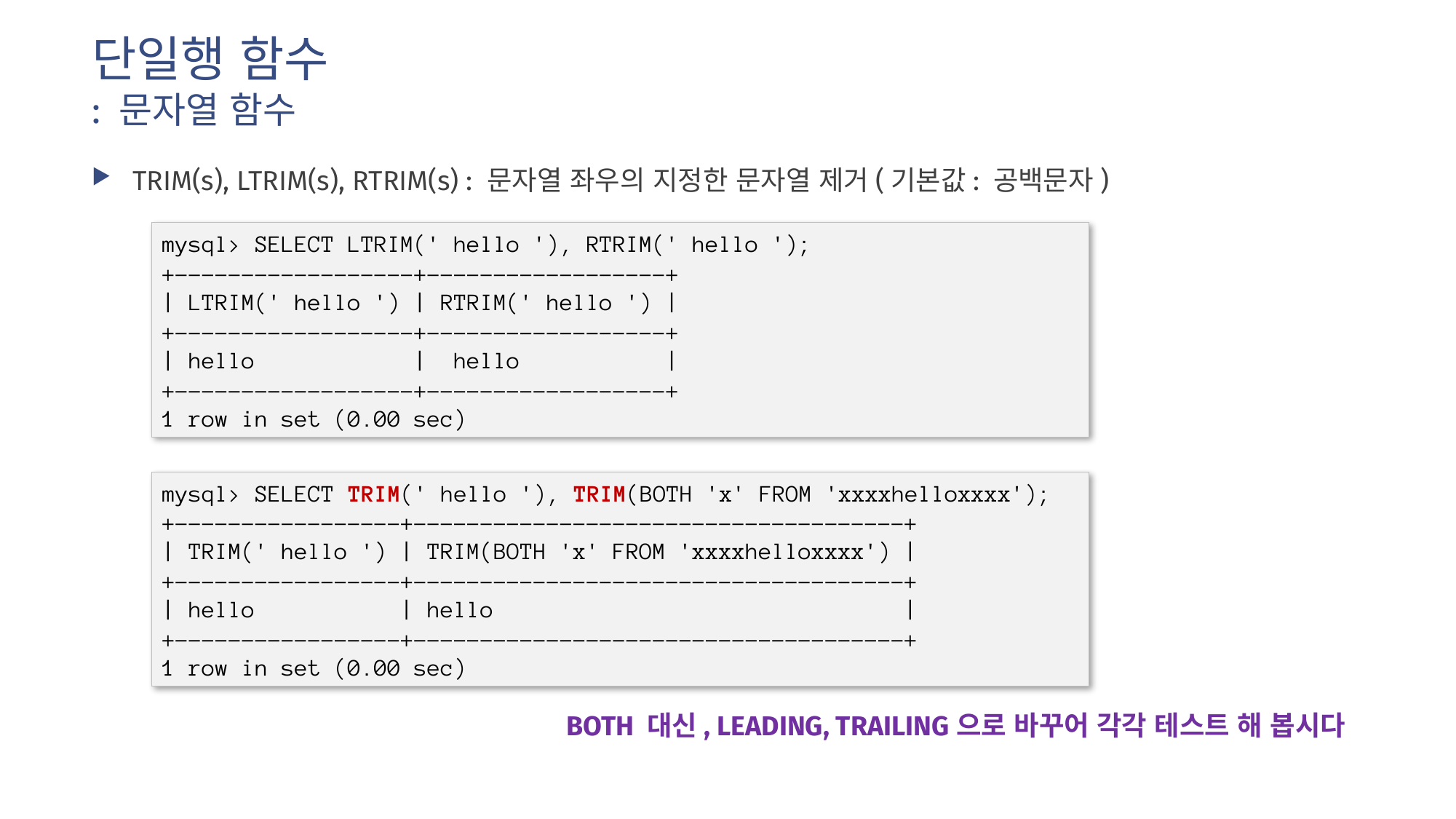

# 단일행 함수 : 문자열 함수
TRIM(s), LTRIM(s), RTRIM(s) : 문자열 좌우의 지정한 문자열 제거(기본값: 공백문자)
mysql> SELECT LTRIM(' hello '), RTRIM(' hello ');
+------------------+------------------+
| LTRIM(' hello ') | RTRIM(' hello ') |
+------------------+------------------+
| hello            |  hello           |
+------------------+------------------+
1 row in set (0.00 sec)
mysql> SELECT TRIM(' hello '), TRIM(BOTH 'x' FROM 'xxxxhelloxxxx');
+-----------------+-------------------------------------+
| TRIM(' hello ') | TRIM(BOTH 'x' FROM 'xxxxhelloxxxx') |
+-----------------+-------------------------------------+
| hello           | hello                               |
+-----------------+-------------------------------------+
1 row in set (0.00 sec)
BOTH 대신, LEADING, TRAILING으로 바꾸어 각각 테스트 해 봅시다